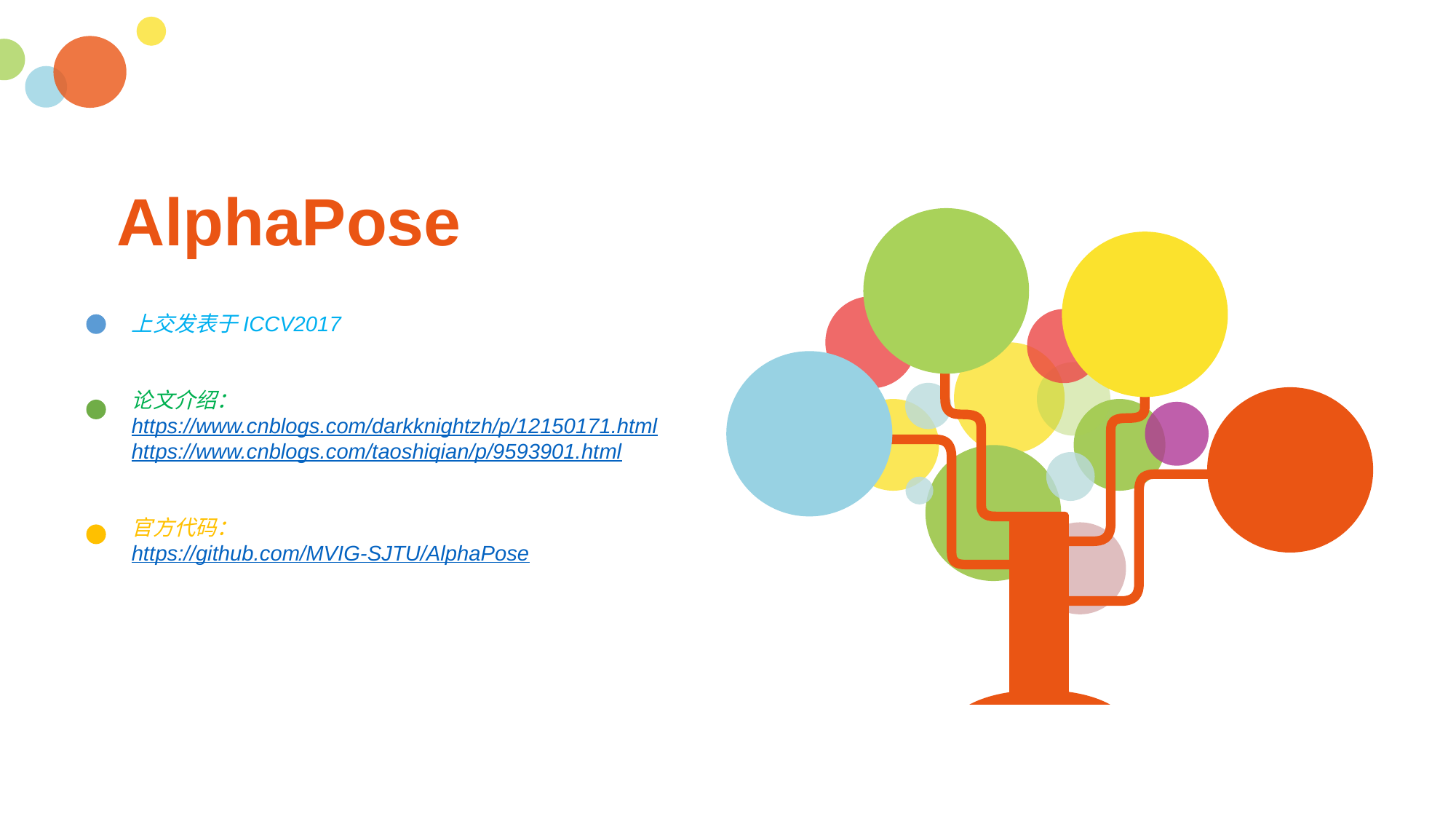

AlphaPose

上交发表于ICCV2017

论文介绍：
https://www.cnblogs.com/darkknightzh/p/12150171.html
https://www.cnblogs.com/taoshiqian/p/9593901.html

官方代码：
https://github.com/MVIG-SJTU/AlphaPose